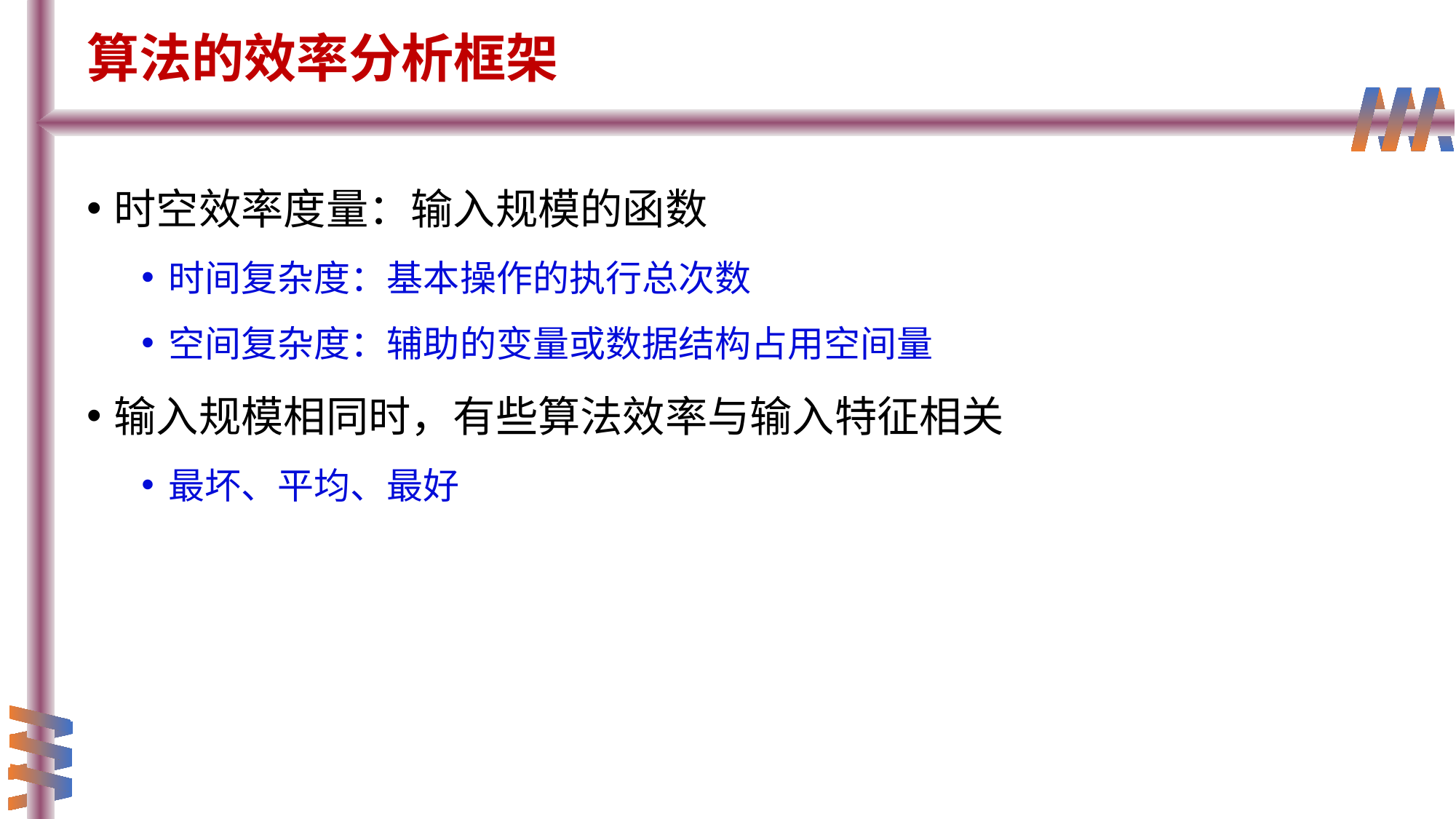

# 算法的效率分析框架
时空效率度量：输入规模的函数
时间复杂度：基本操作的执行总次数
空间复杂度：辅助的变量或数据结构占用空间量
输入规模相同时，有些算法效率与输入特征相关
最坏、平均、最好